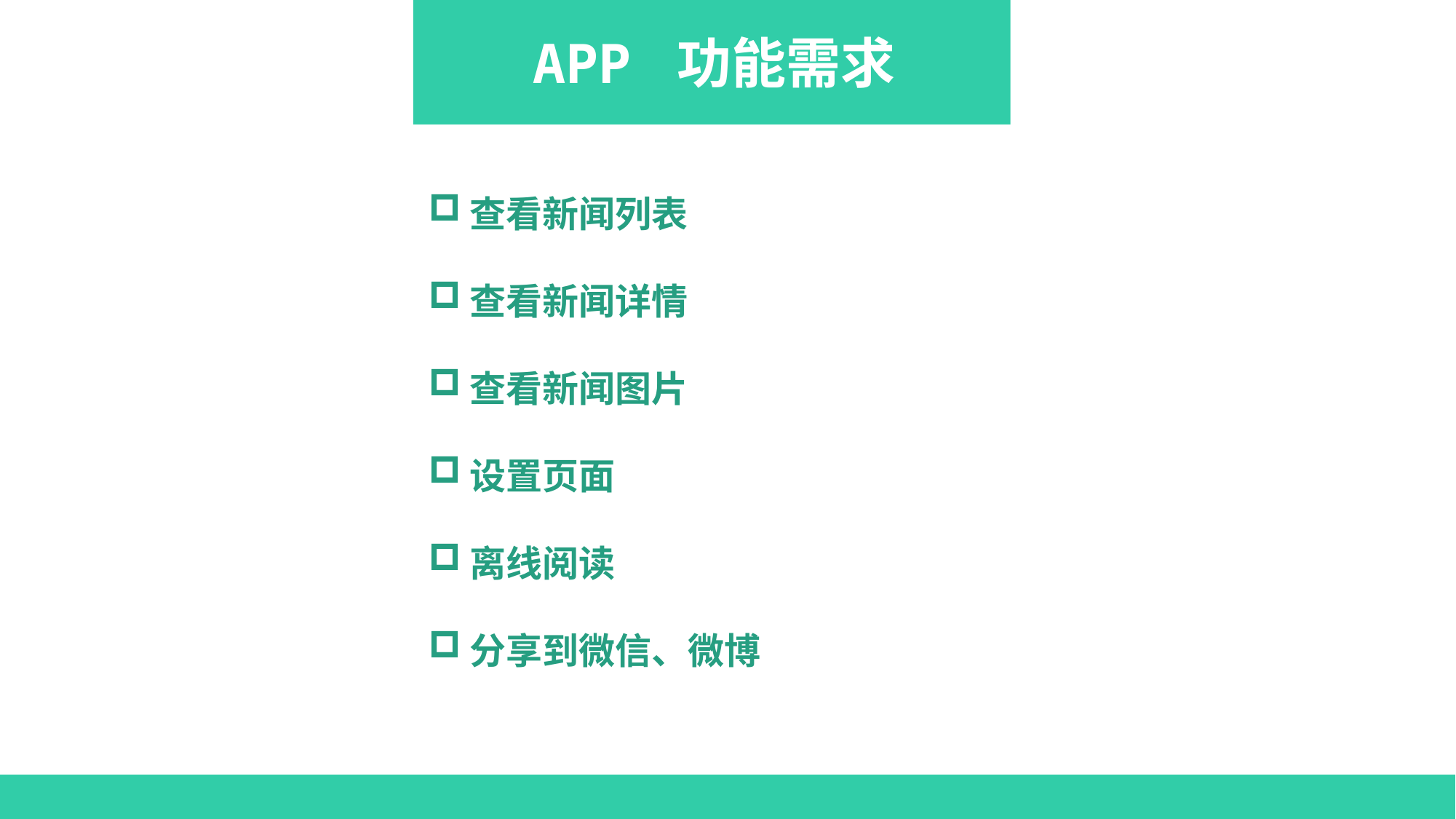

APP 功能需求
查看新闻列表

查看新闻详情

查看新闻图片

设置页面

离线阅读

分享到微信、微博